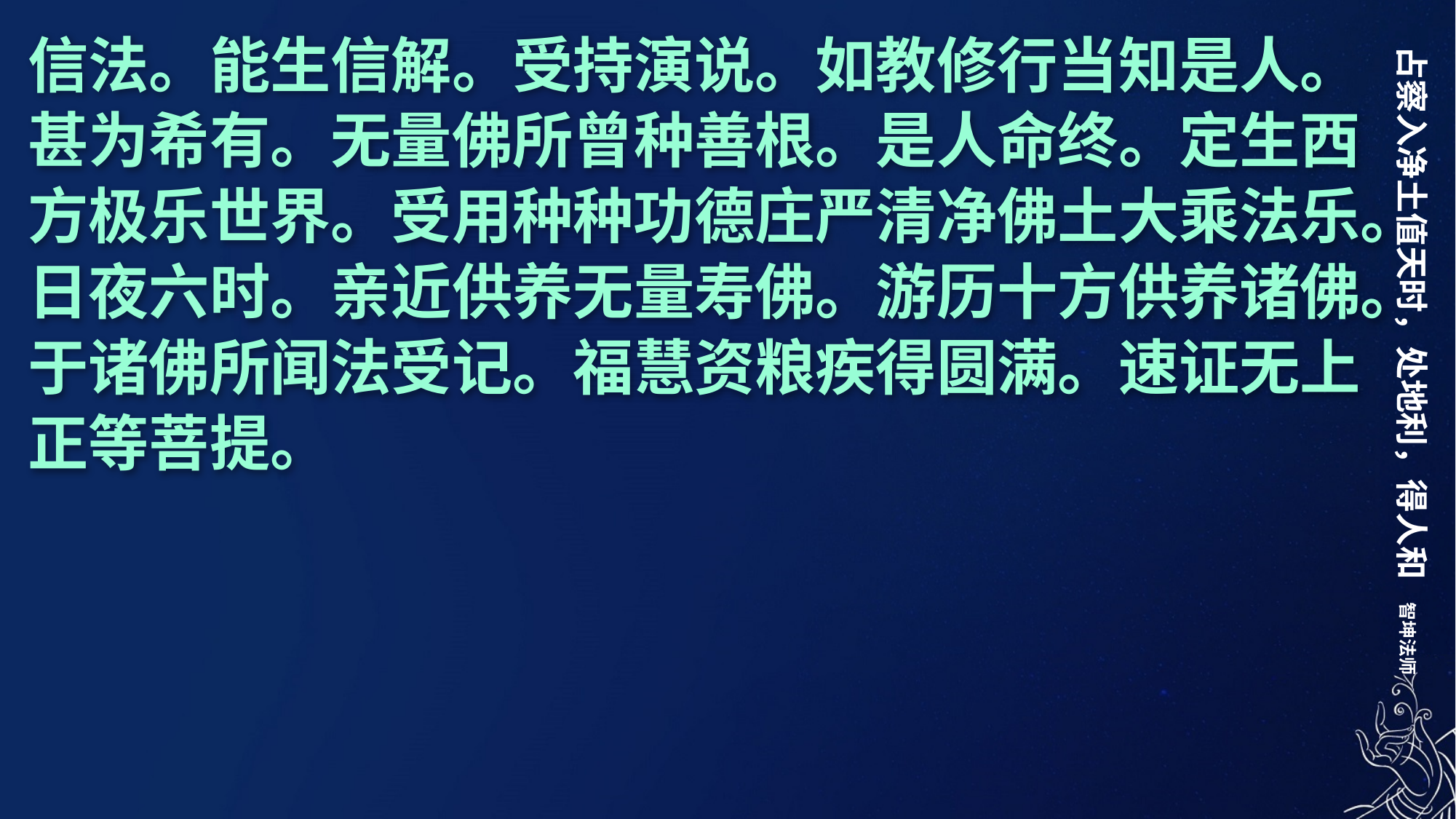

信法。能生信解。受持演说。如教修行当知是人。甚为希有。无量佛所曾种善根。是人命终。定生西方极乐世界。受用种种功德庄严清净佛土大乘法乐。日夜六时。亲近供养无量寿佛。游历十方供养诸佛。于诸佛所闻法受记。福慧资粮疾得圆满。速证无上正等菩提。